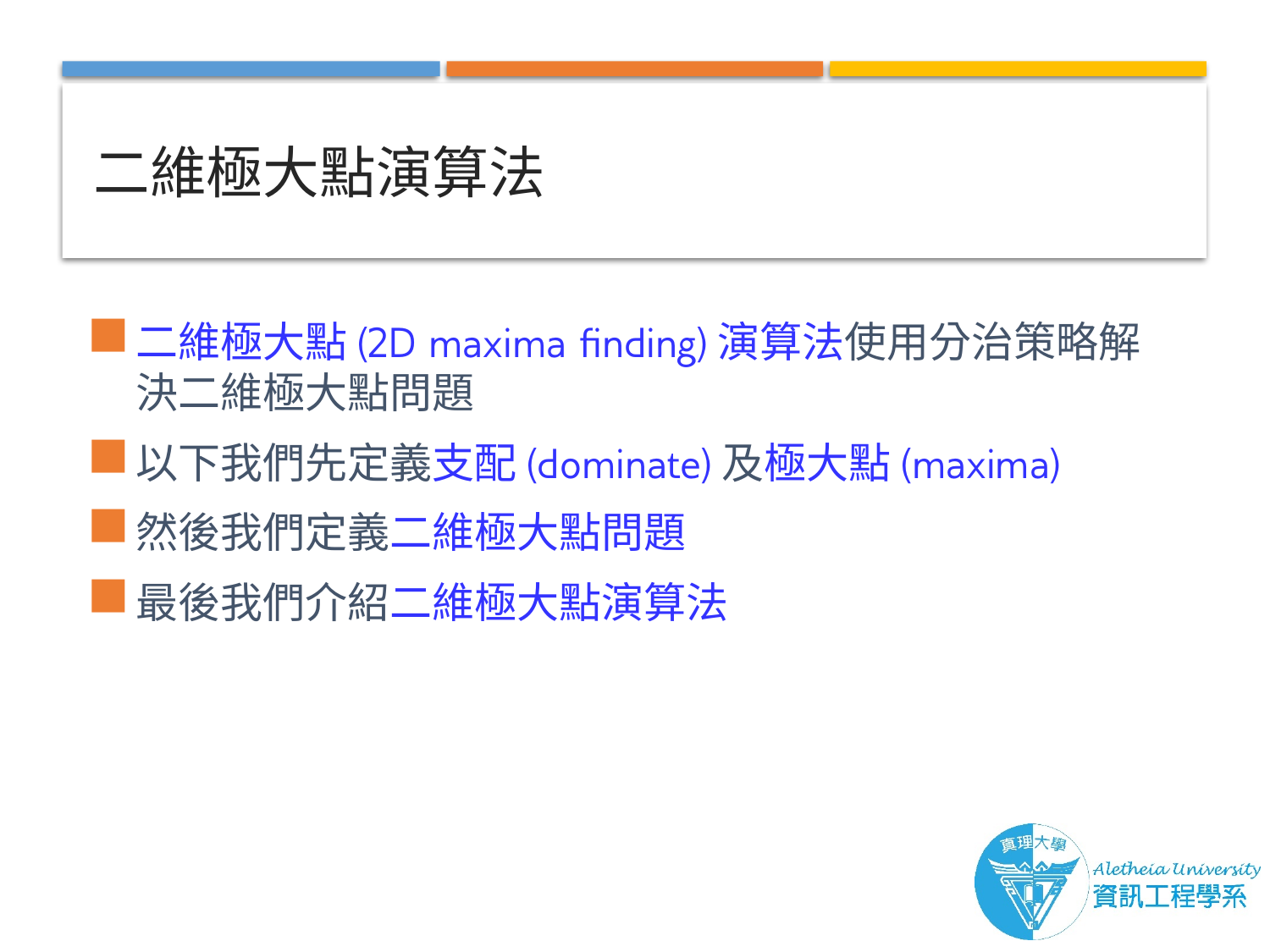

# 二維極大點演算法
二維極大點(2D maxima finding)演算法使用分治策略解決二維極大點問題
以下我們先定義支配(dominate)及極大點(maxima)
然後我們定義二維極大點問題
最後我們介紹二維極大點演算法